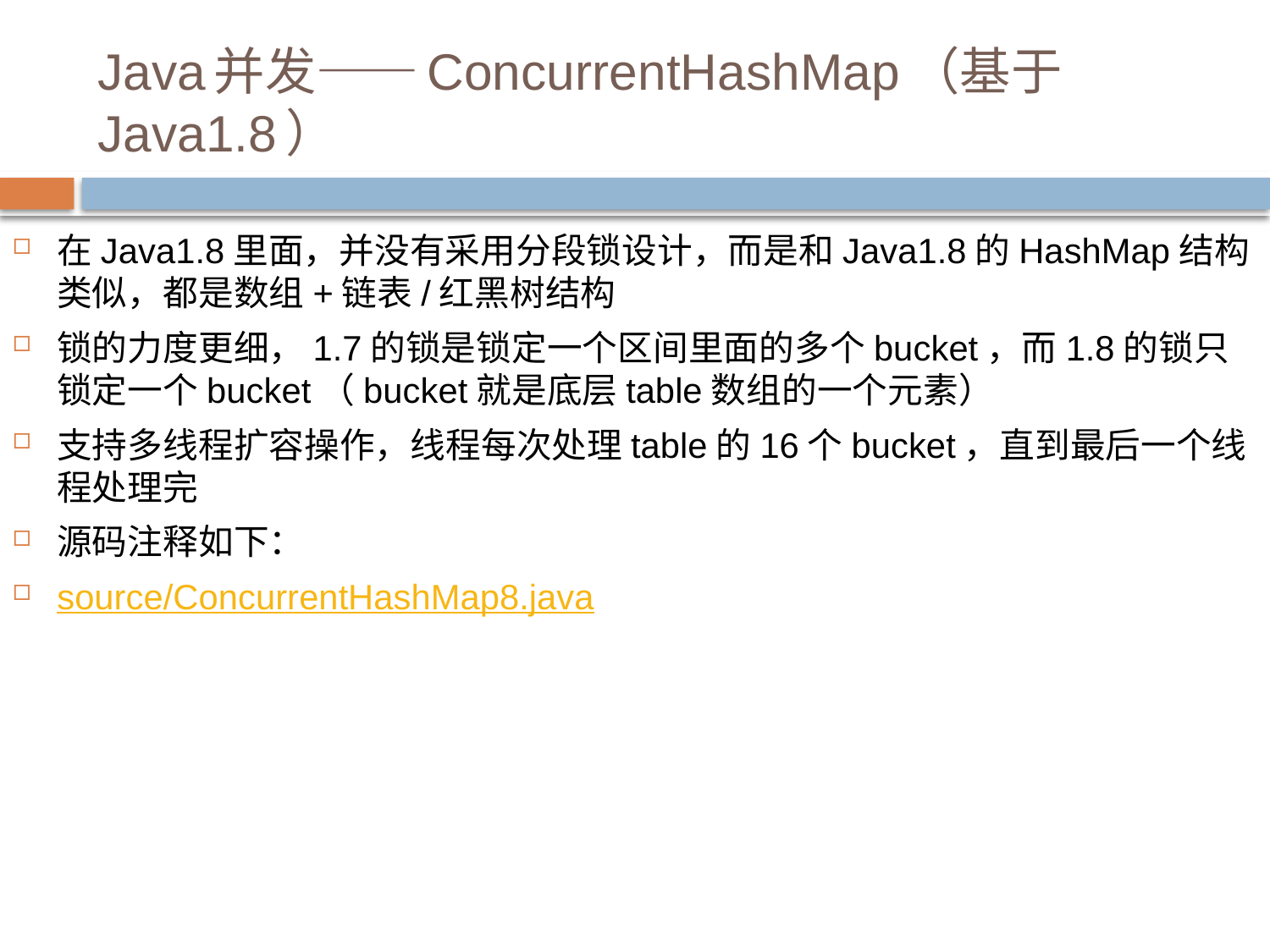

# Java并发——ConcurrentHashMap（基于Java1.8）
在Java1.8里面，并没有采用分段锁设计，而是和Java1.8的HashMap结构类似，都是数组+链表/红黑树结构
锁的力度更细，1.7的锁是锁定一个区间里面的多个bucket，而1.8的锁只锁定一个bucket（bucket就是底层table数组的一个元素）
支持多线程扩容操作，线程每次处理table的16个bucket，直到最后一个线程处理完
源码注释如下：
source/ConcurrentHashMap8.java